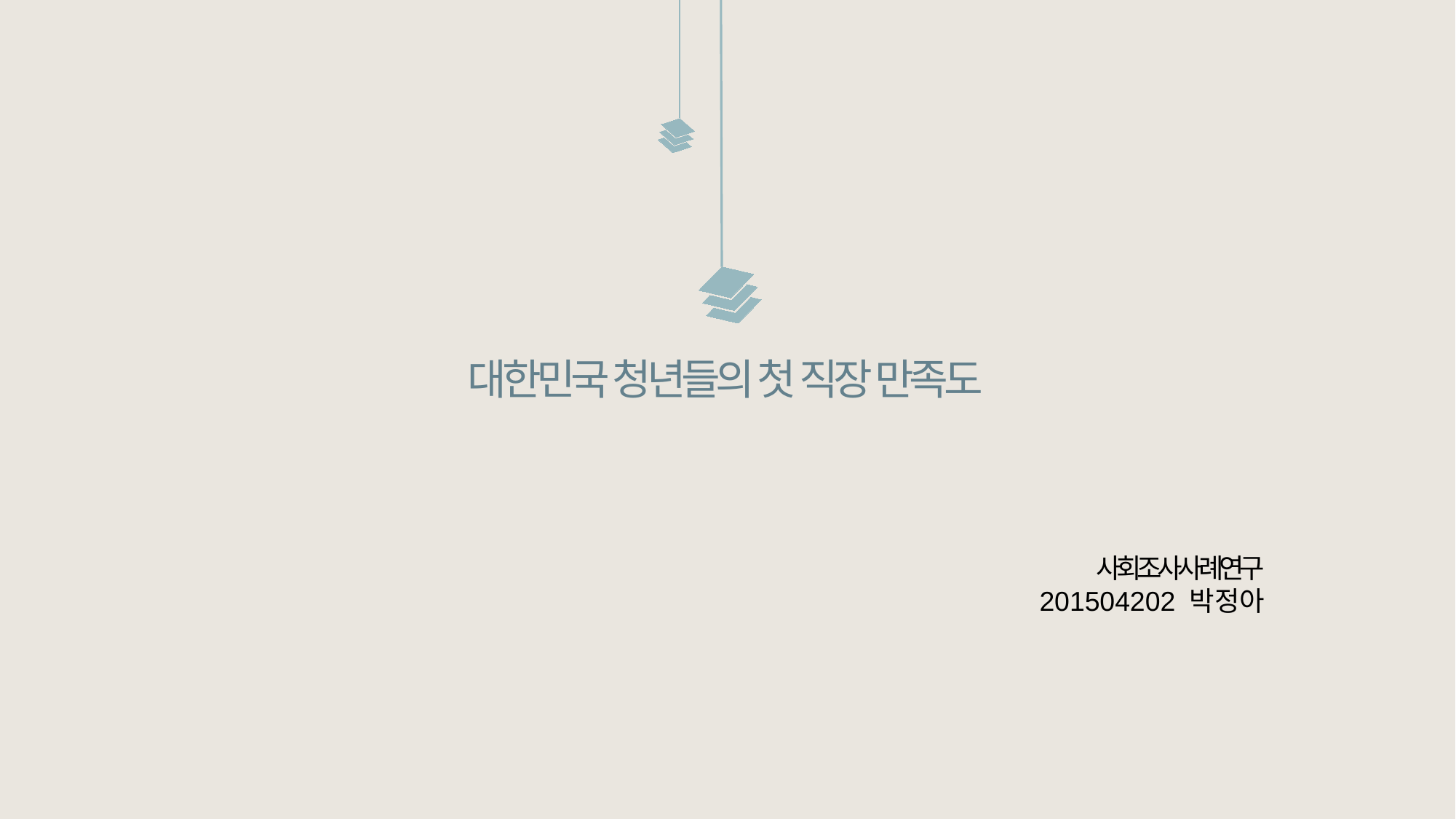

대한민국 청년들의 첫 직장 만족도
사회조사사례연구
201504202 박정아